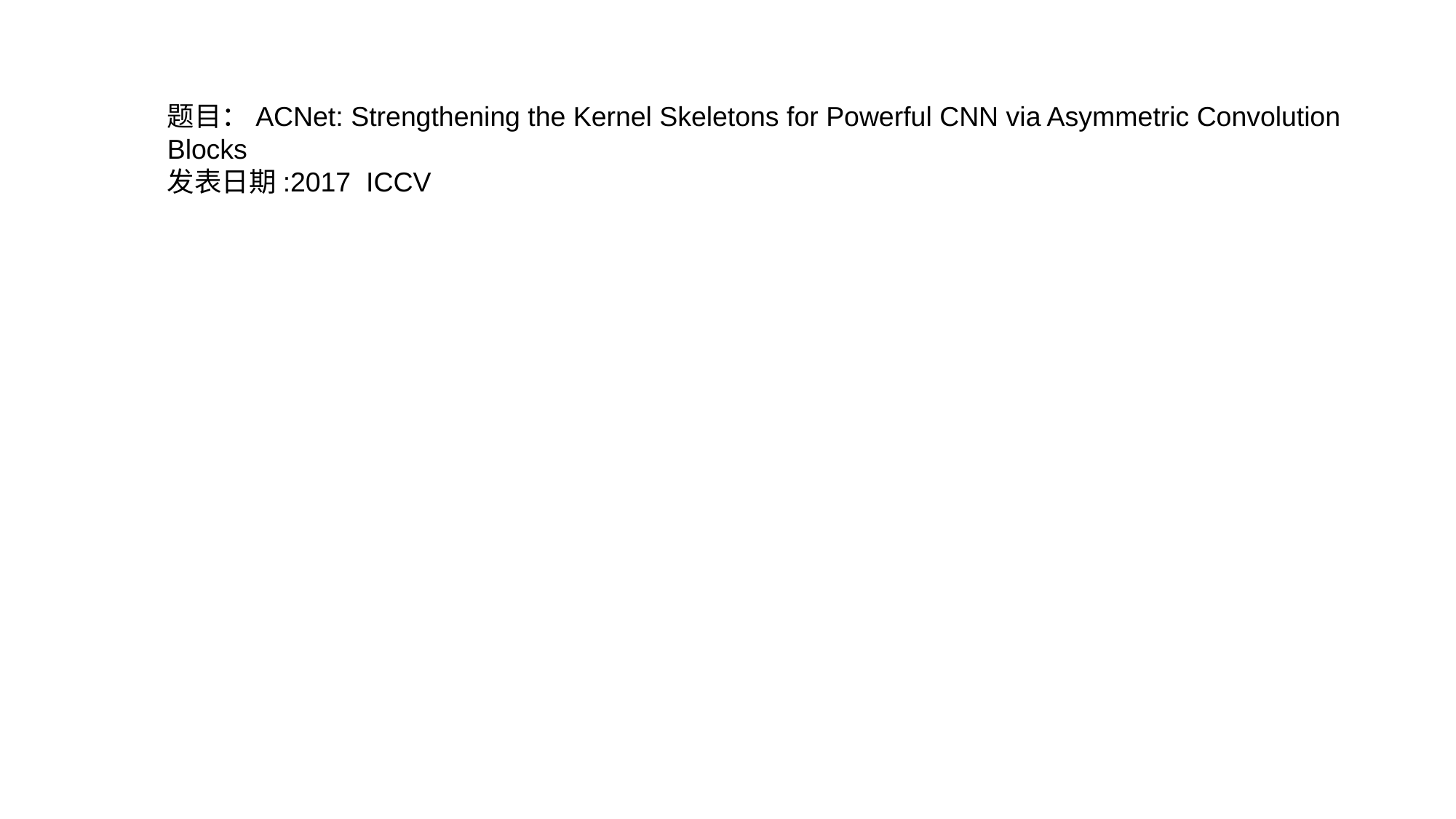

题目：ACNet: Strengthening the Kernel Skeletons for Powerful CNN via Asymmetric Convolution Blocks
发表日期:2017  ICCV